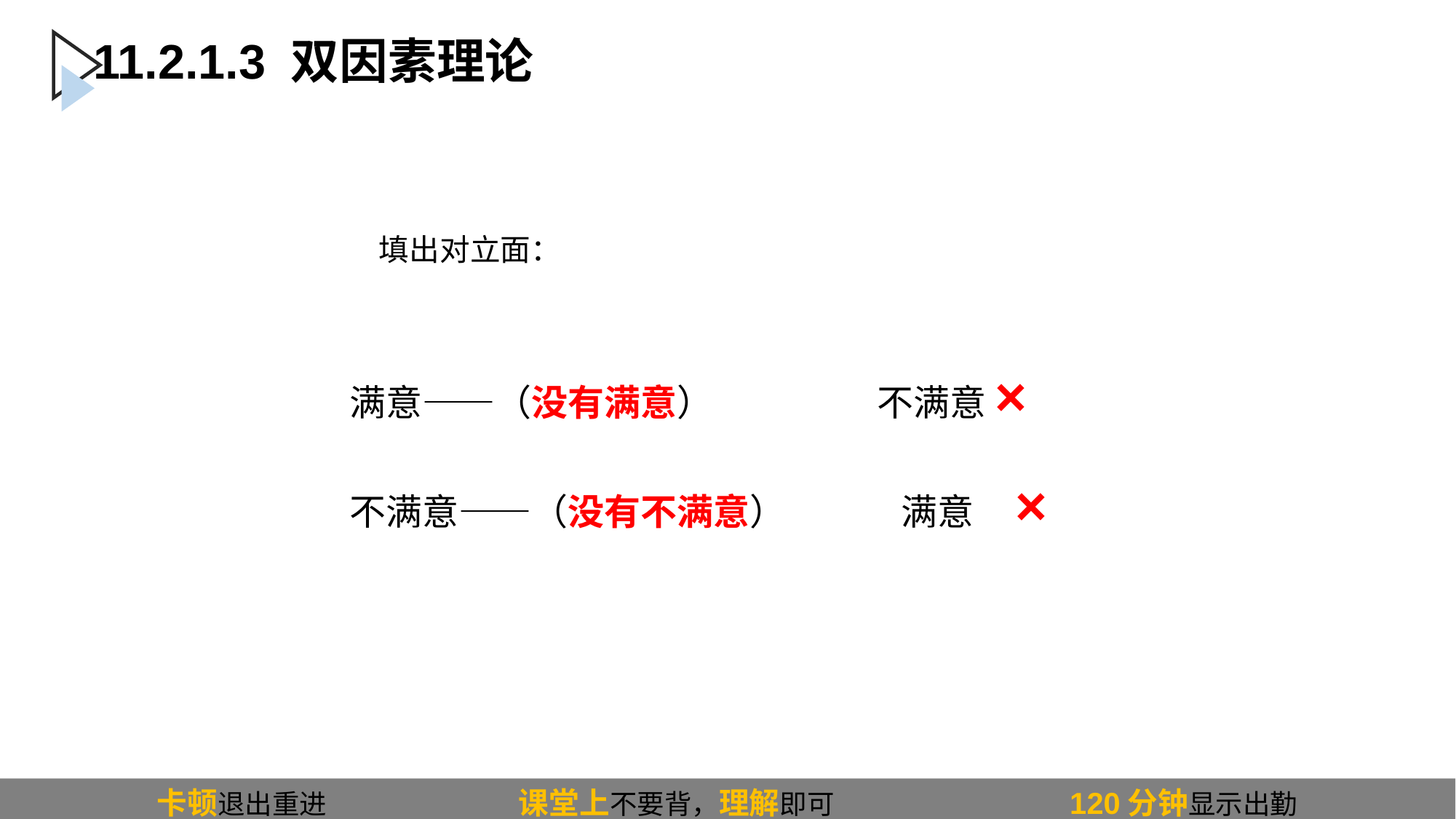

11.2.1.3 双因素理论
填出对立面：
满意——（没有满意）                    不满意×

不满意——（没有不满意）              满意   ×